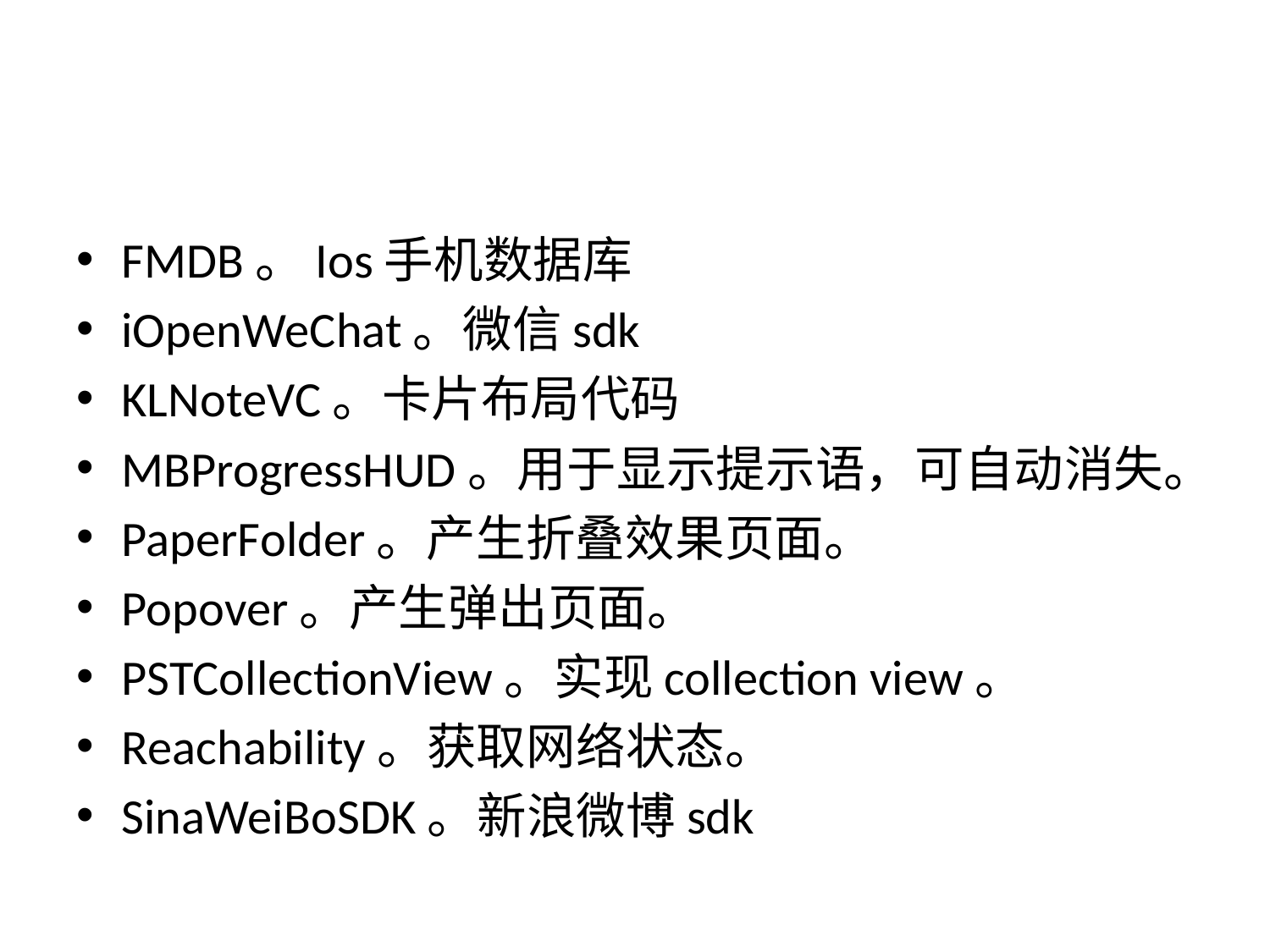

FMDB。Ios手机数据库
iOpenWeChat。微信sdk
KLNoteVC。卡片布局代码
MBProgressHUD。用于显示提示语，可自动消失。
PaperFolder。产生折叠效果页面。
Popover。产生弹出页面。
PSTCollectionView。实现collection view。
Reachability。获取网络状态。
SinaWeiBoSDK。新浪微博sdk